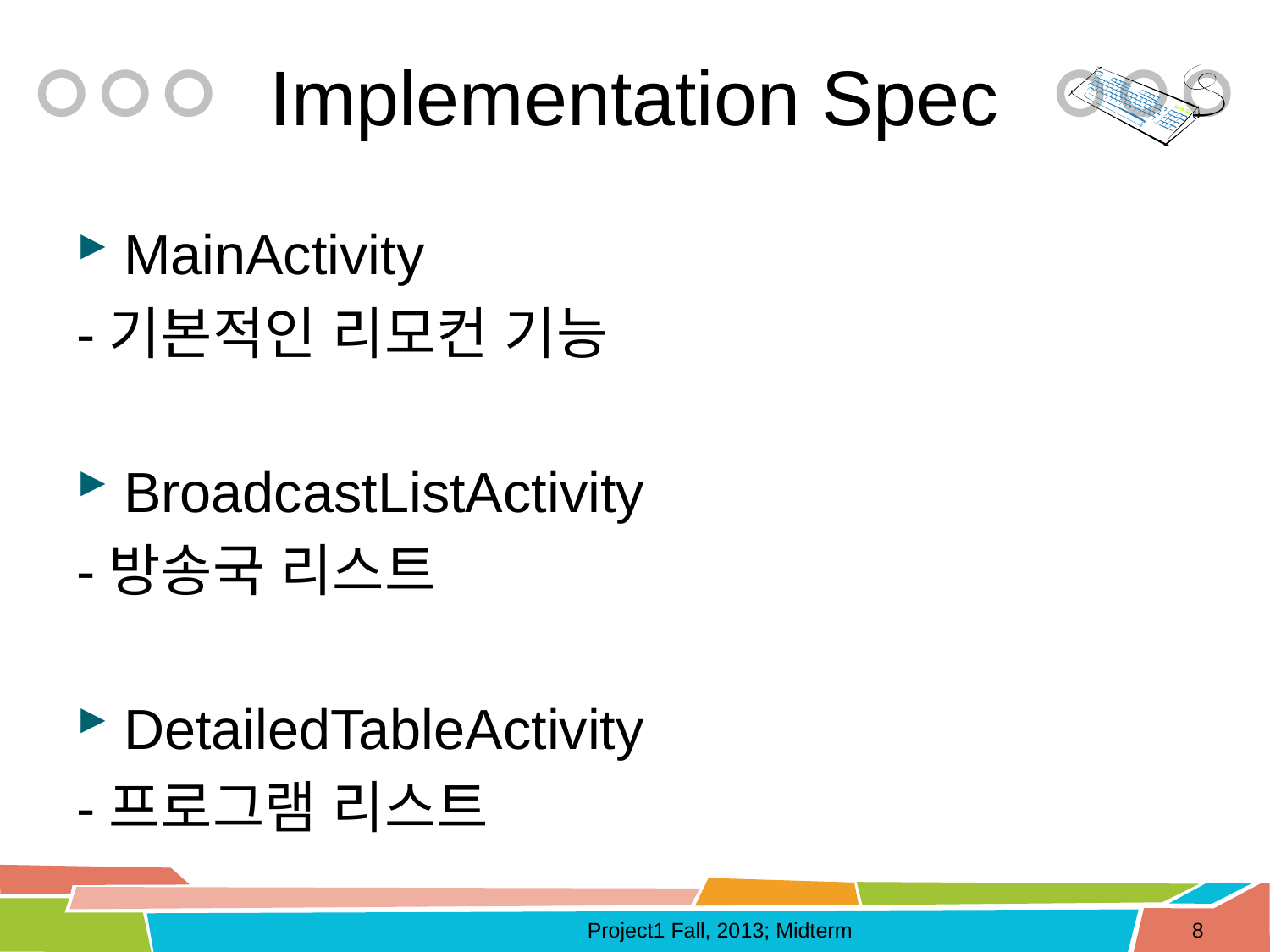

# Implementation Spec
MainActivity
-기본적인 리모컨 기능

BroadcastListActivity
-방송국 리스트

DetailedTableActivity
-프로그램 리스트
Project1 Fall, 2013; Midterm
8